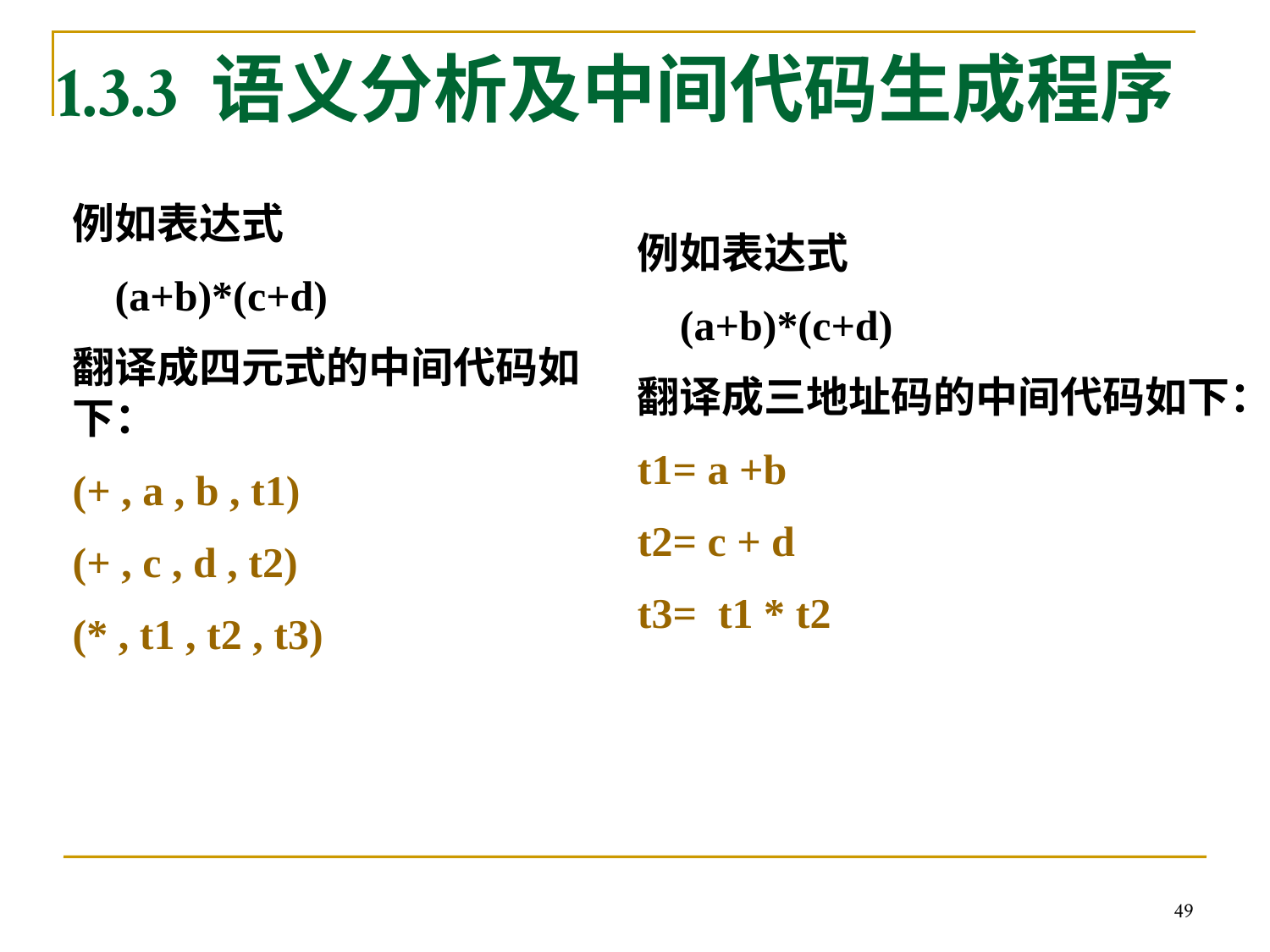

# 1.3.3 语义分析及中间代码生成程序
例如表达式
    (a+b)*(c+d)
翻译成四元式的中间代码如下：
(+ , a , b , t1)
(+ , c , d , t2)
(* , t1 , t2 , t3)
例如表达式
    (a+b)*(c+d)
翻译成三地址码的中间代码如下：
t1= a +b
t2= c + d
t3=  t1 * t2
49